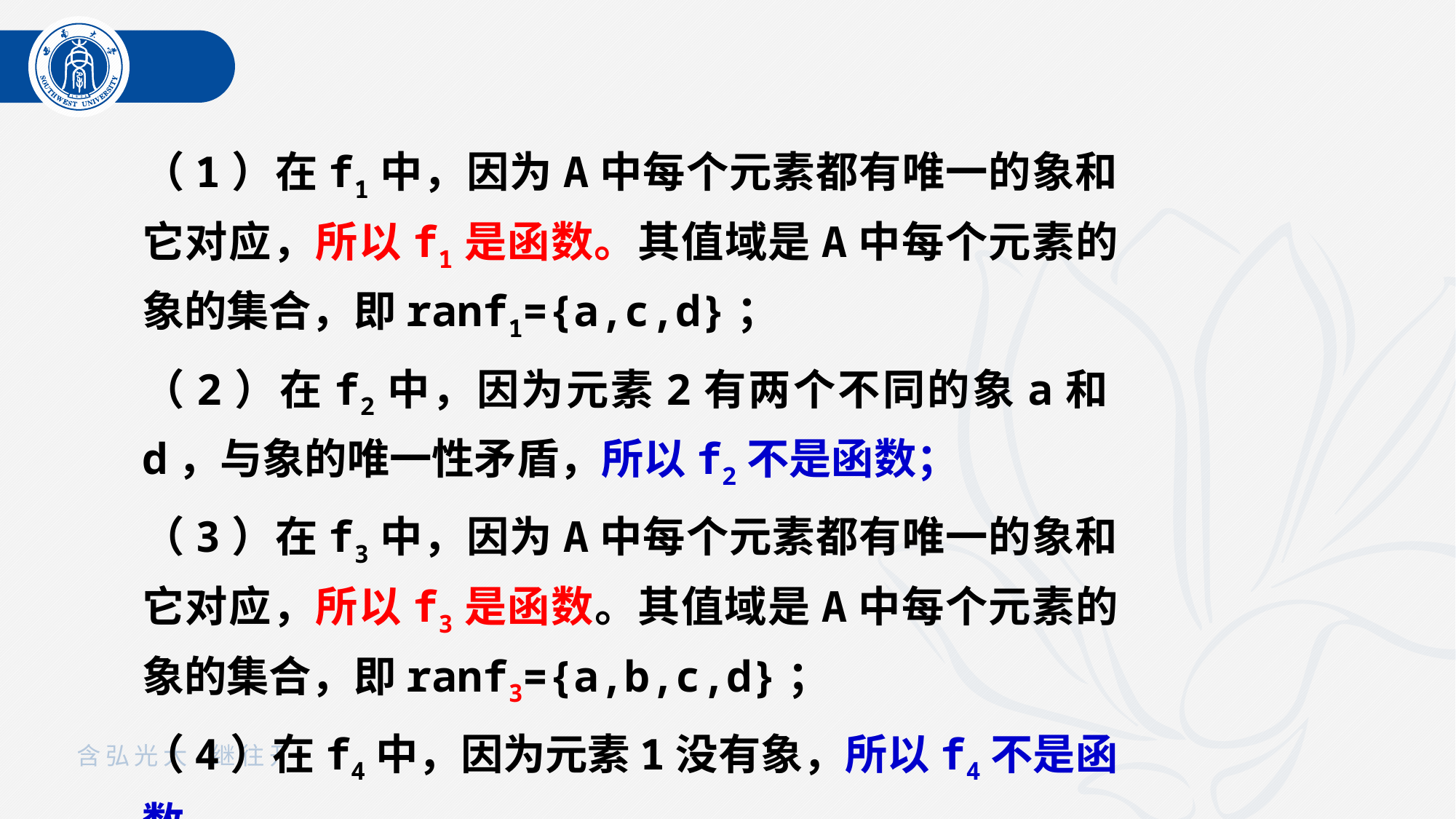

（1）在f1中，因为A中每个元素都有唯一的象和它对应，所以f1是函数。其值域是A中每个元素的象的集合，即ranf1={a,c,d}；
（2）在f2中，因为元素2有两个不同的象a和d，与象的唯一性矛盾，所以f2不是函数；
（3）在f3中，因为A中每个元素都有唯一的象和它对应，所以f3是函数。其值域是A中每个元素的象的集合，即ranf3={a,b,c,d}；
（4）在f4中，因为元素1没有象，所以f4不是函数。